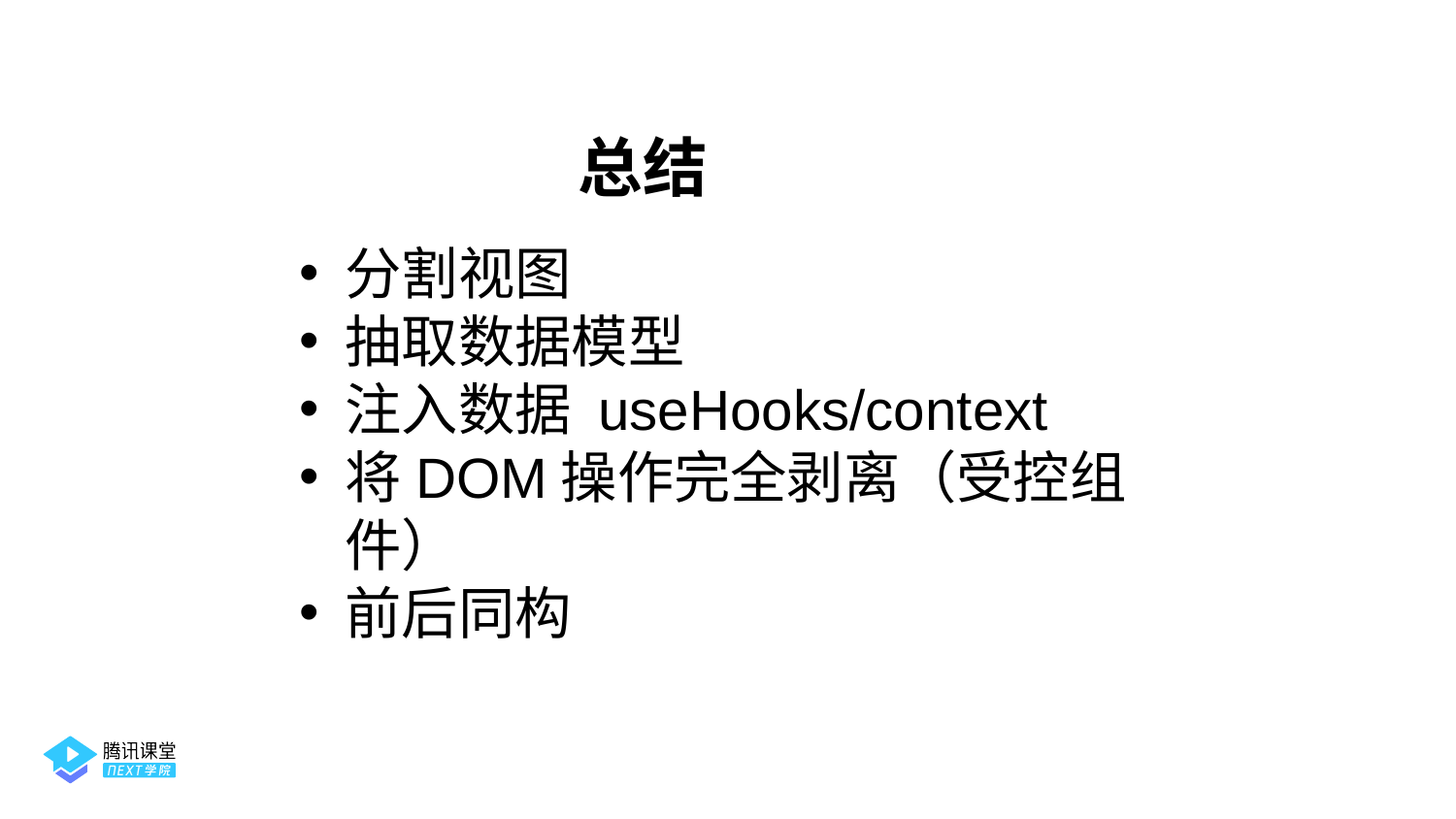

总结
分割视图
抽取数据模型
注入数据 useHooks/context
将DOM操作完全剥离（受控组件）
前后同构